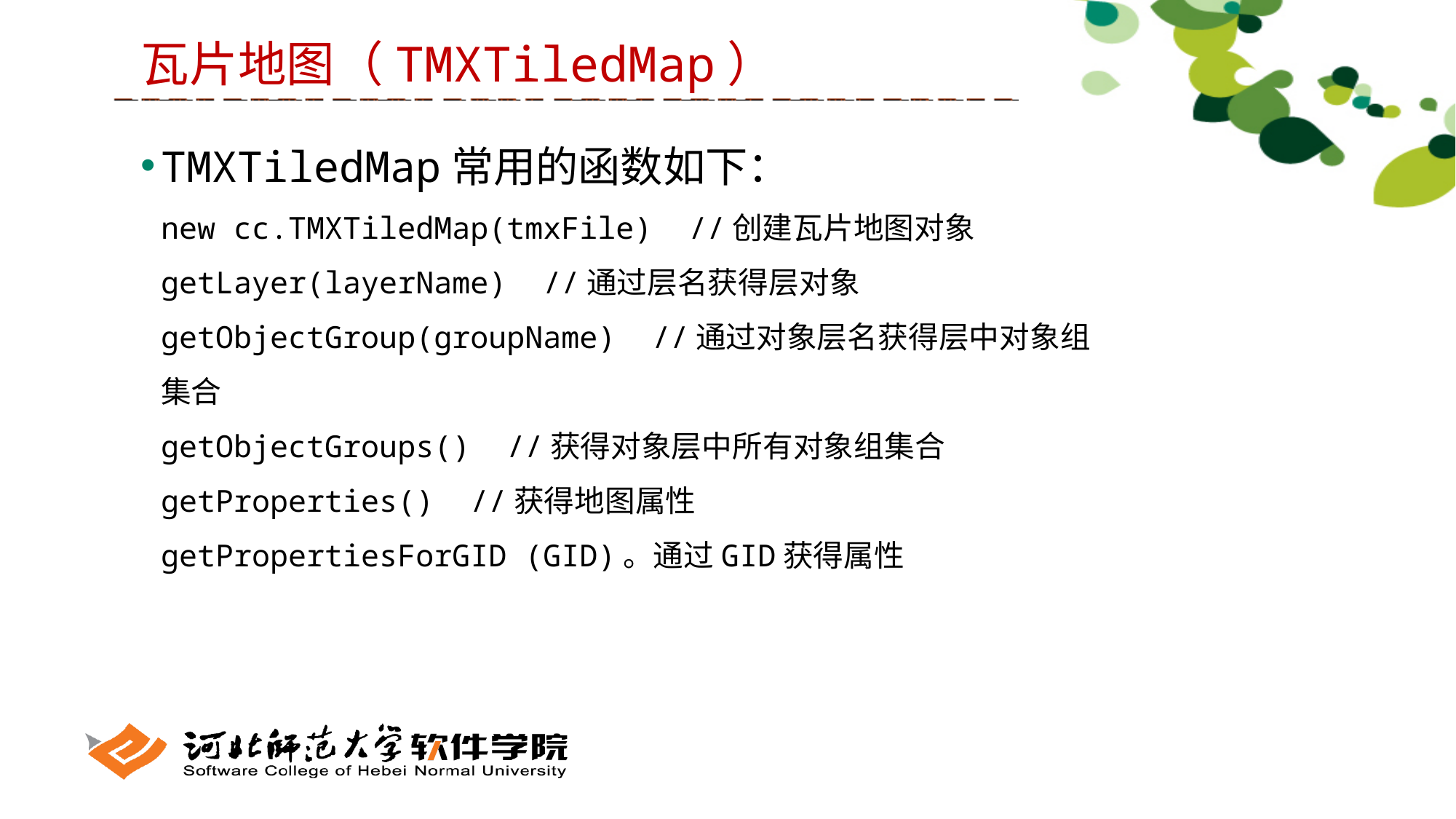

瓦片地图（TMXTiledMap）

TMXTiledMap常用的函数如下： 
new cc.TMXTiledMap(tmxFile)  //创建瓦片地图对象
getLayer(layerName)  //通过层名获得层对象
getObjectGroup(groupName)  //通过对象层名获得层中对象组集合
getObjectGroups()  //获得对象层中所有对象组集合
getProperties()  //获得地图属性
getPropertiesForGID (GID)。通过GID获得属性